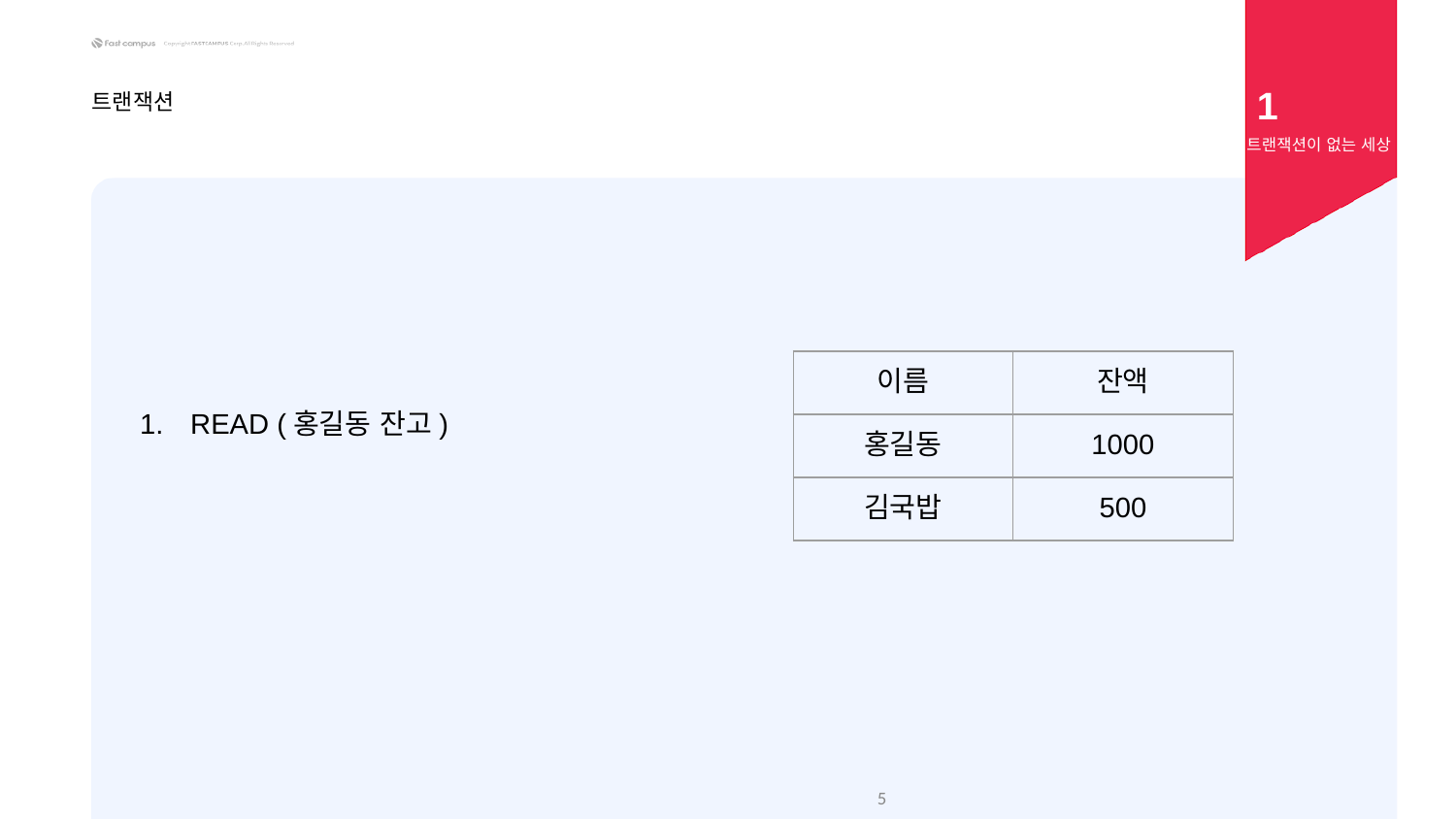

1
트랜잭션
트랜잭션이 없는 세상
| 이름 | 잔액 |
| --- | --- |
| 홍길동 | 1000 |
| 김국밥 | 500 |
READ (홍길동 잔고)

5